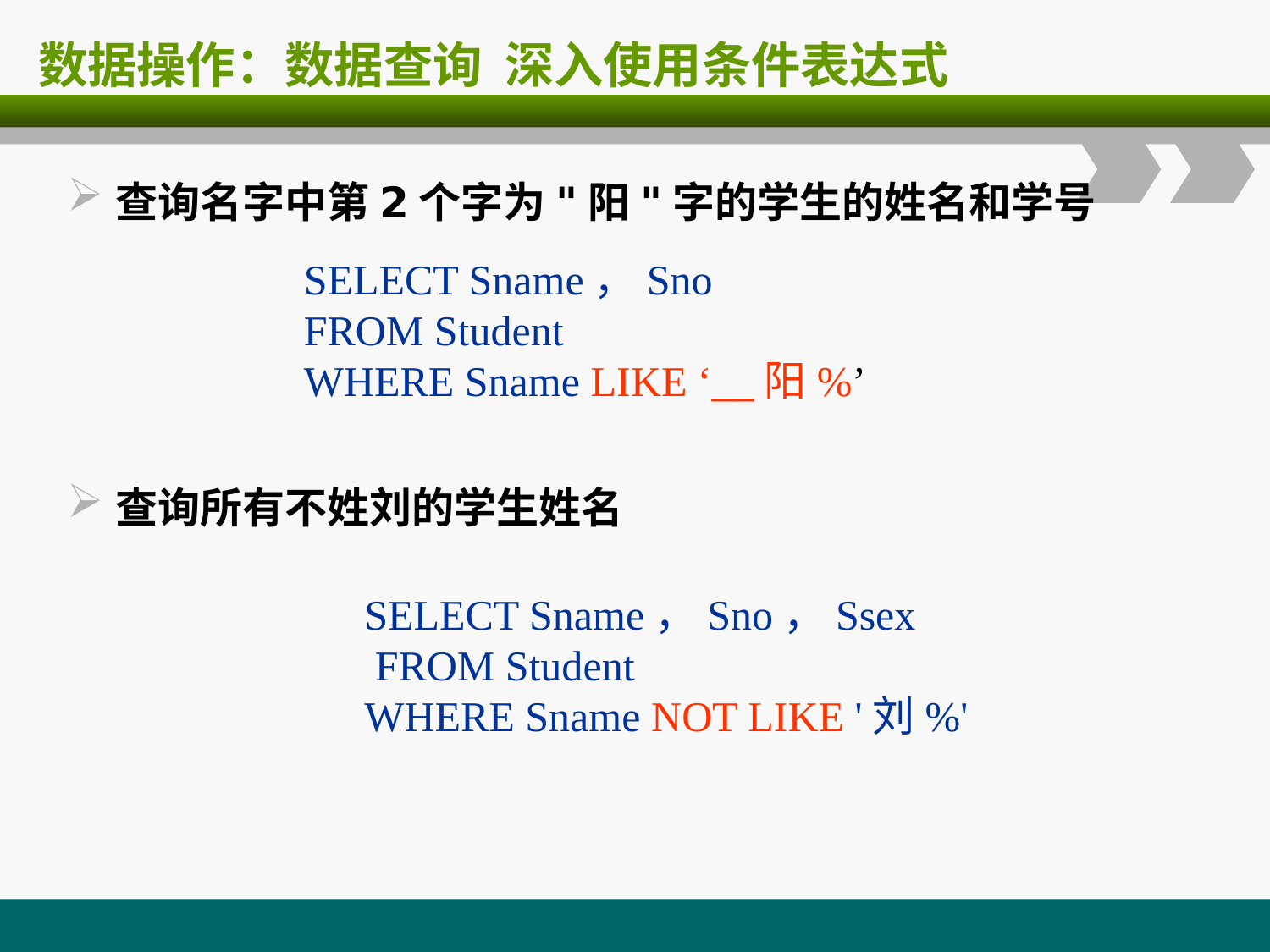

# 数据操作：数据查询  深入使用条件表达式
查询名字中第2个字为"阳"字的学生的姓名和学号

查询所有不姓刘的学生姓名

SELECT Sname，Sno
FROM Student
WHERE Sname LIKE ‘__阳%’
SELECT Sname，Sno，Ssex
 FROM Student
WHERE Sname NOT LIKE '刘%'